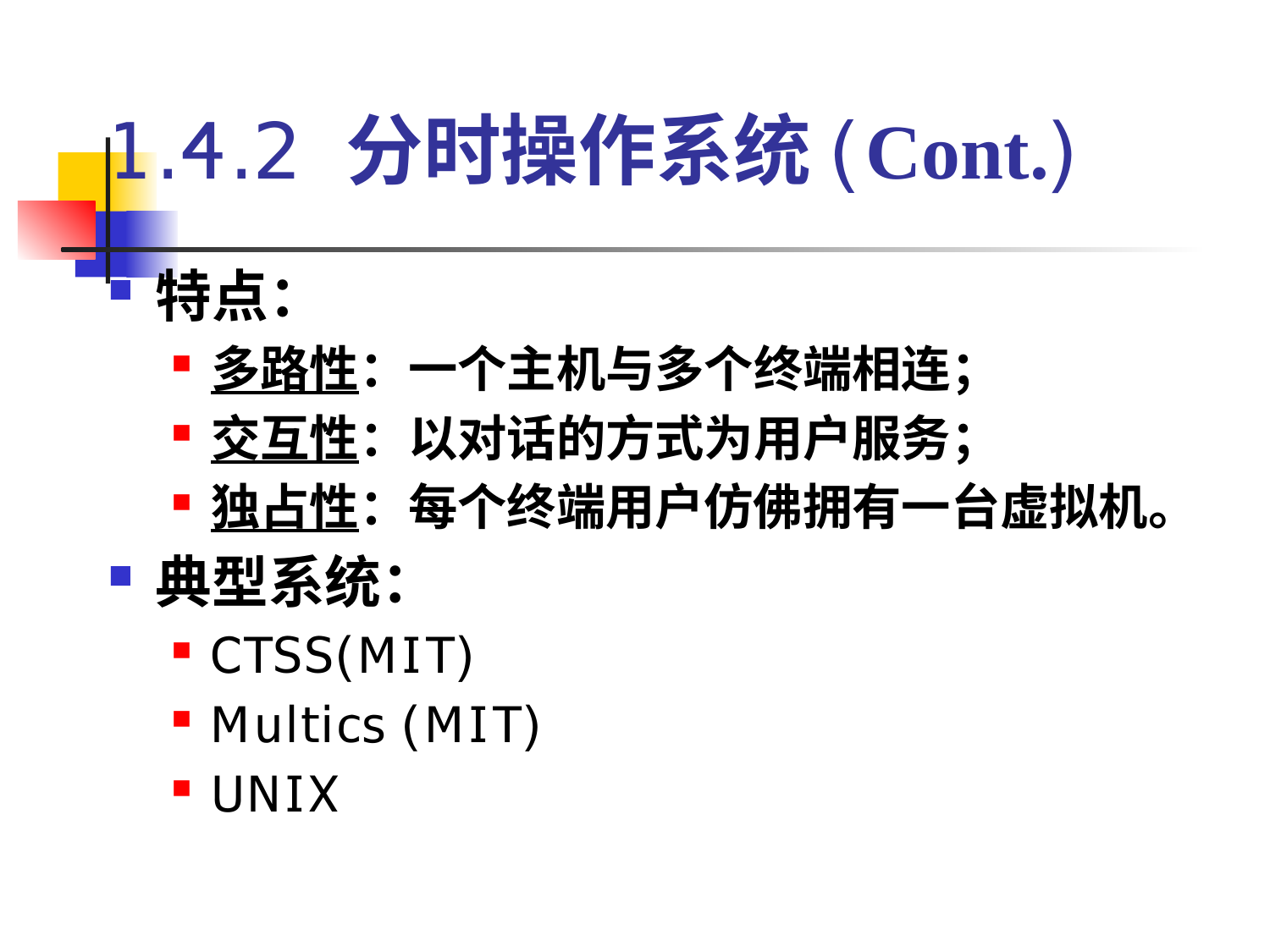

# 1.4.2 分时操作系统(Cont.)
特点：
多路性：一个主机与多个终端相连；
交互性：以对话的方式为用户服务；
独占性：每个终端用户仿佛拥有一台虚拟机。
典型系统：
CTSS(MIT)
Multics (MIT)
UNIX